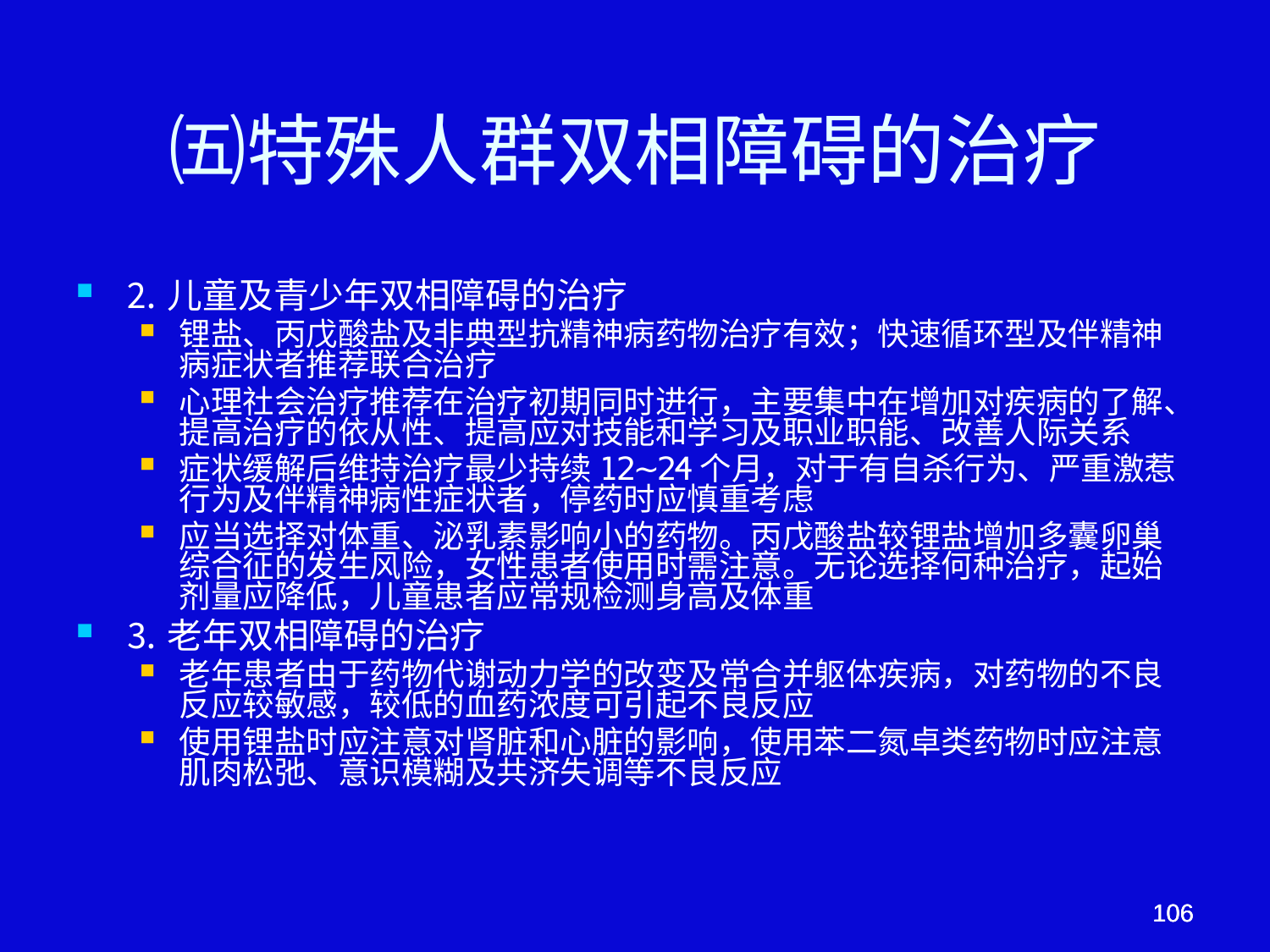

# ㈤特殊人群双相障碍的治疗
⒉儿童及青少年双相障碍的治疗
锂盐、丙戊酸盐及非典型抗精神病药物治疗有效；快速循环型及伴精神病症状者推荐联合治疗
心理社会治疗推荐在治疗初期同时进行，主要集中在增加对疾病的了解、提高治疗的依从性、提高应对技能和学习及职业职能、改善人际关系
症状缓解后维持治疗最少持续12~24个月，对于有自杀行为、严重激惹行为及伴精神病性症状者，停药时应慎重考虑
应当选择对体重、泌乳素影响小的药物。丙戊酸盐较锂盐增加多囊卵巢综合征的发生风险，女性患者使用时需注意。无论选择何种治疗，起始剂量应降低，儿童患者应常规检测身高及体重
⒊老年双相障碍的治疗
老年患者由于药物代谢动力学的改变及常合并躯体疾病，对药物的不良反应较敏感，较低的血药浓度可引起不良反应
使用锂盐时应注意对肾脏和心脏的影响，使用苯二氮卓类药物时应注意肌肉松弛、意识模糊及共济失调等不良反应
106
106
106